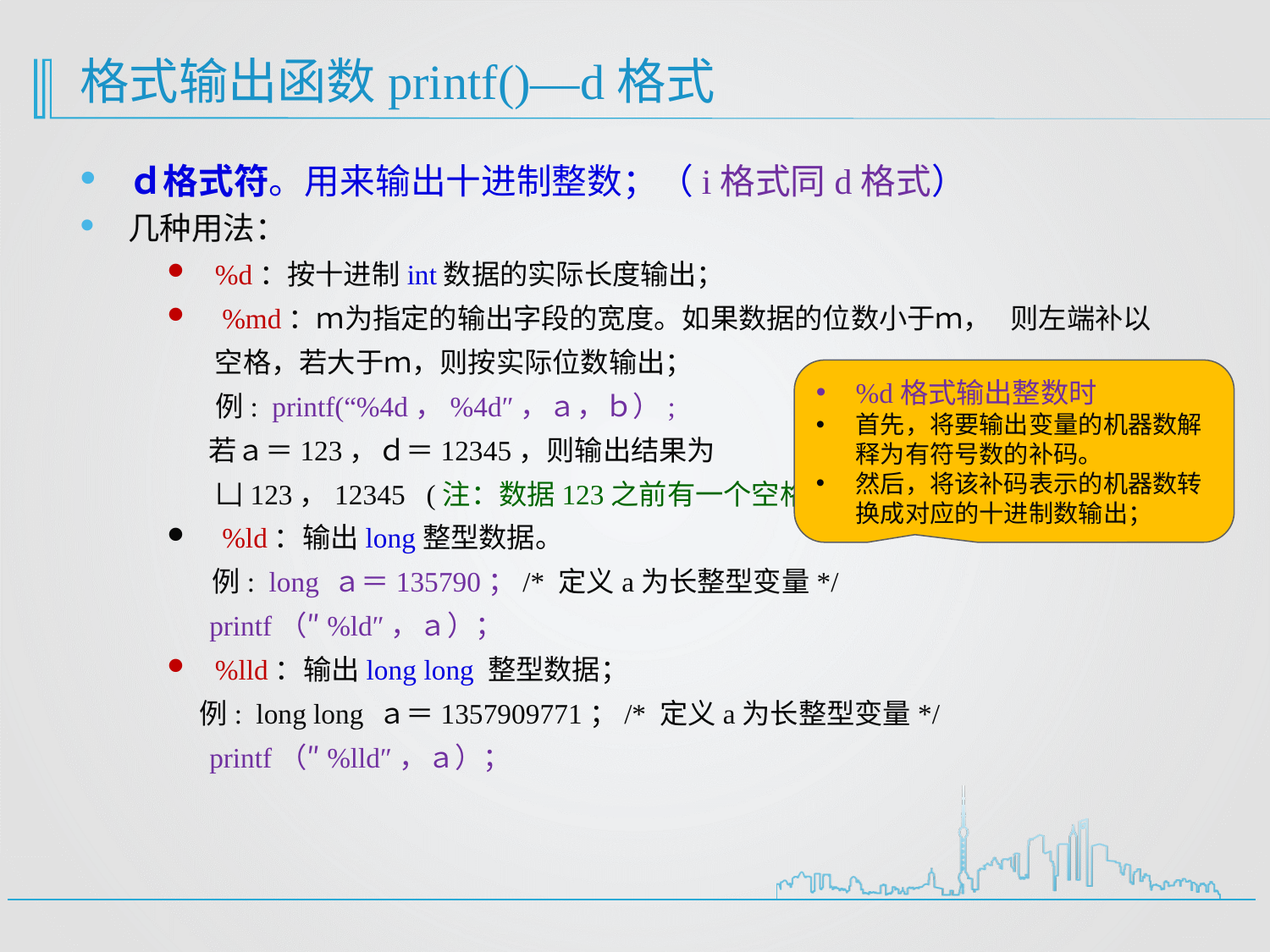

# 格式输出函数printf()—d格式
ｄ格式符。用来输出十进制整数；（i格式同d格式）
几种用法：
%d：按十进制int数据的实际长度输出；
 %md：ｍ为指定的输出字段的宽度。如果数据的位数小于ｍ，   则左端补以空格，若大于ｍ，则按实际位数输出；
              例:  printf(“%4d，%4d″，ａ，ｂ）;
             若ａ＝123，ｄ＝12345，则输出结果为
              凵123，12345   (注：数据123之前有一个空格)
 %ld：输出long整型数据。
      例:  long ａ＝135790；/* 定义a为长整型变量*/
      printf（″%ld″，ａ）；
%lld：输出long long 整型数据；
    例:  long long ａ＝1357909771；/* 定义a为长整型变量*/
      printf（″%lld″，ａ）；

%d格式输出整数时
首先，将要输出变量的机器数解释为有符号数的补码。
然后，将该补码表示的机器数转换成对应的十进制数输出；